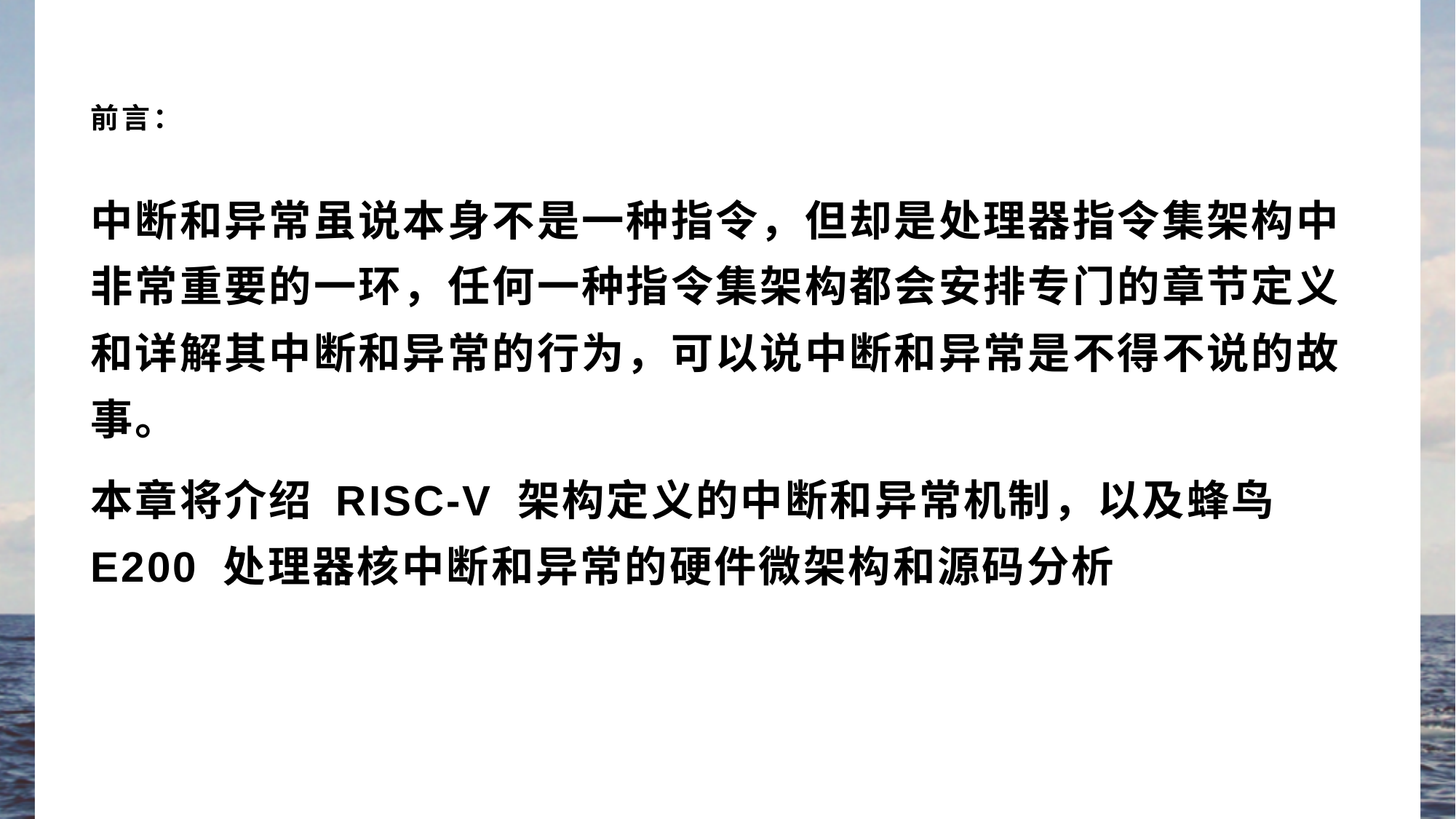

# 前言：

中断和异常虽说本身不是一种指令，但却是处理器指令集架构中非常重要的一环，任何一种指令集架构都会安排专门的章节定义和详解其中断和异常的行为，可以说中断和异常是不得不说的故事。
本章将介绍 RISC-V 架构定义的中断和异常机制，以及蜂鸟 E200 处理器核中断和异常的硬件微架构和源码分析